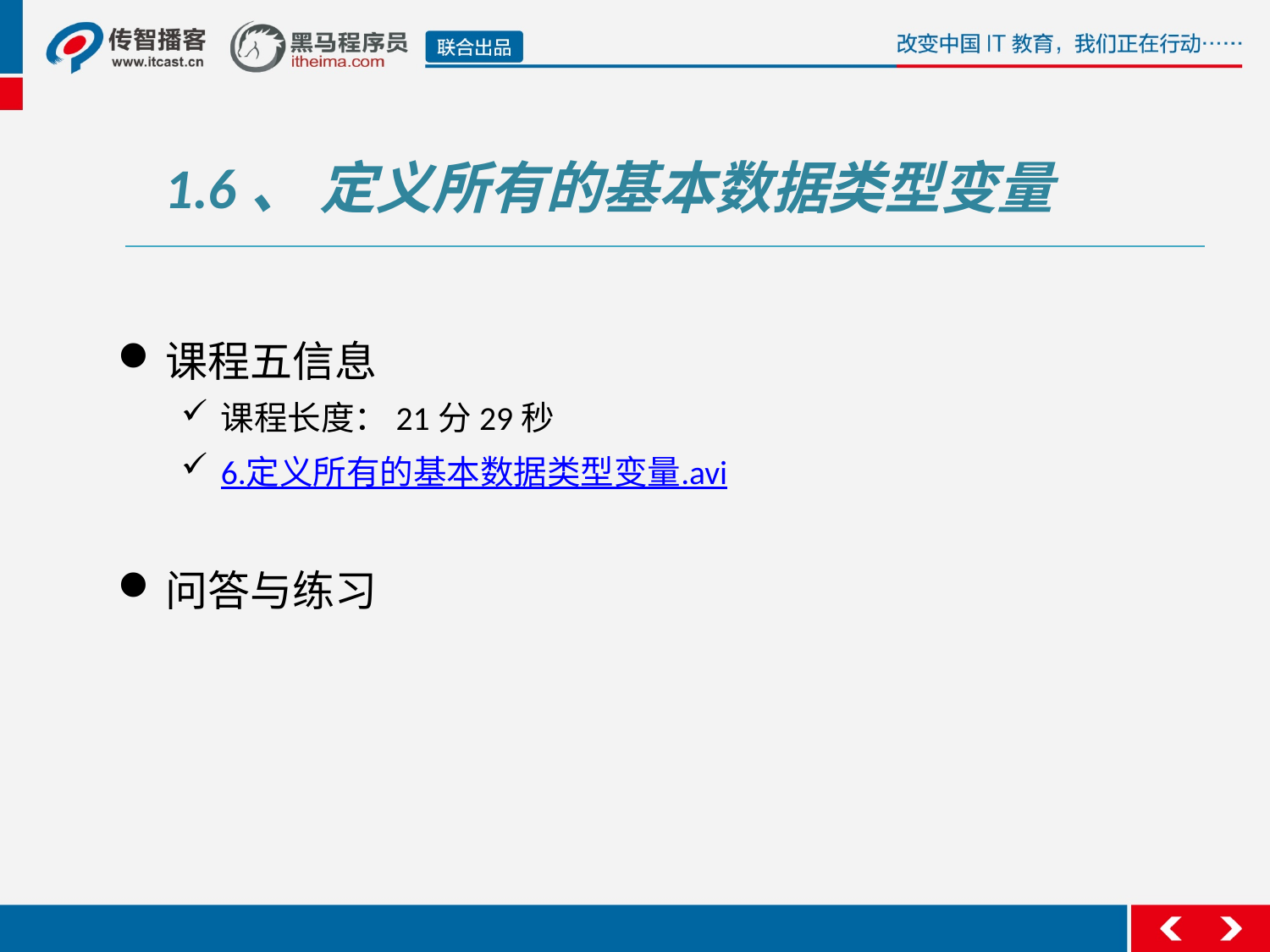

1.6、 定义所有的基本数据类型变量

课程五信息
课程长度：21分29秒
6.定义所有的基本数据类型变量.avi

问答与练习